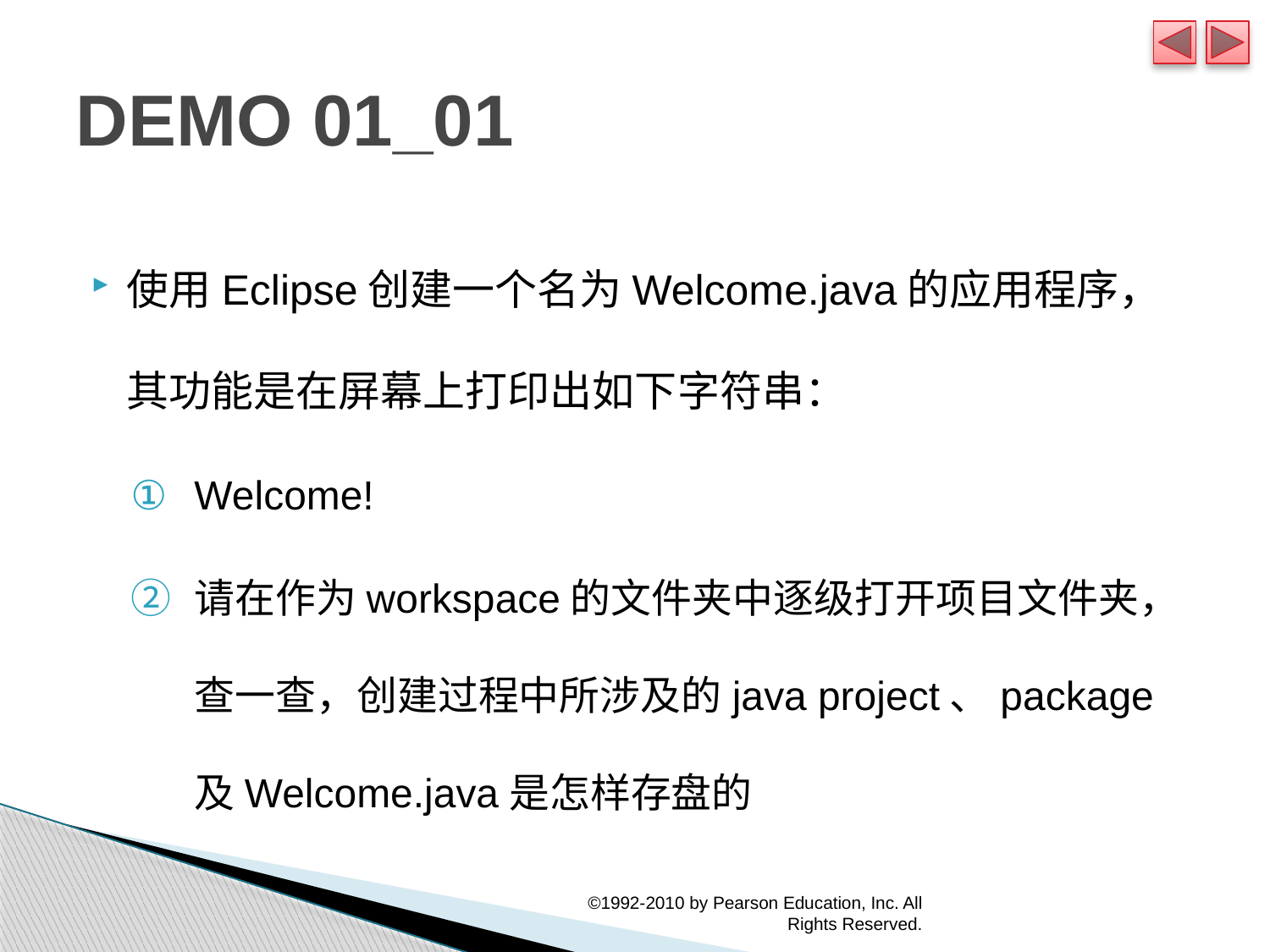

# DEMO 01_01
使用Eclipse创建一个名为Welcome.java的应用程序，其功能是在屏幕上打印出如下字符串：
Welcome!
请在作为workspace的文件夹中逐级打开项目文件夹，查一查，创建过程中所涉及的java project、package及Welcome.java是怎样存盘的

©1992-2010 by Pearson Education, Inc. All Rights Reserved.